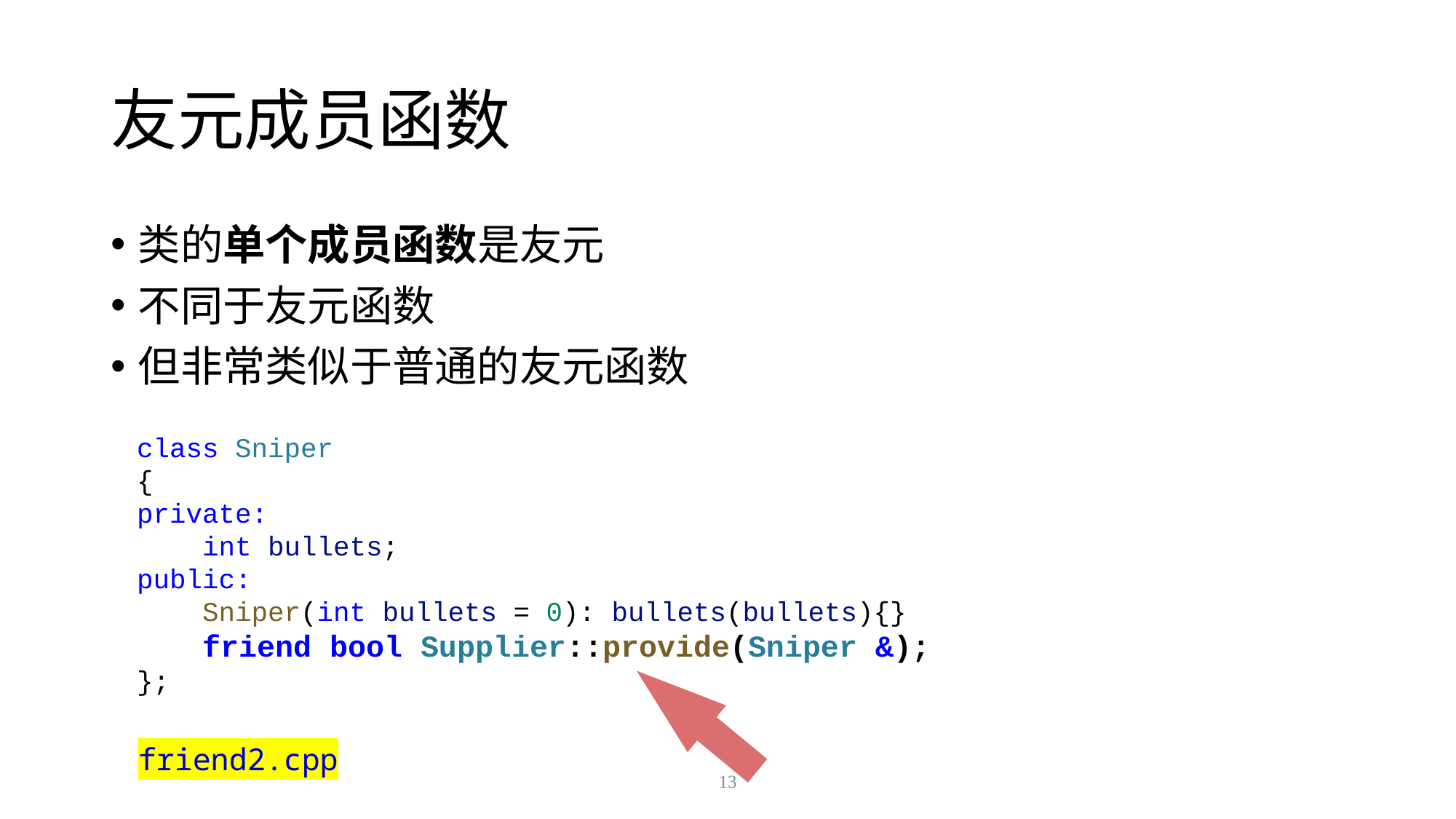

# 友元成员函数
类的单个成员函数是友元
不同于友元函数
但非常类似于普通的友元函数

class Sniper
{
private:
    int bullets;
public:
    Sniper(int bullets = 0): bullets(bullets){}
    friend bool Supplier::provide(Sniper &);
};
friend2.cpp
13